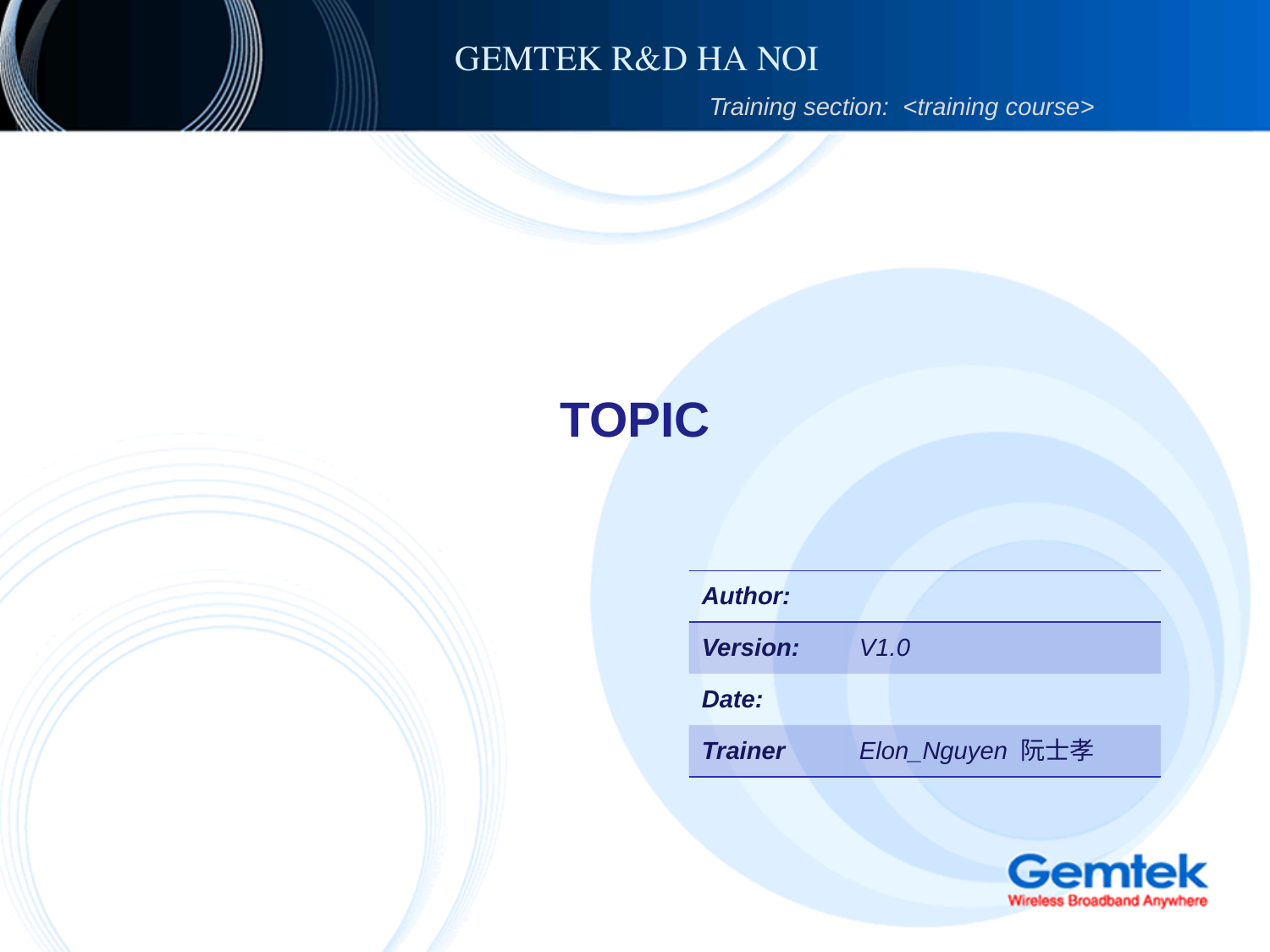

TOPIC
| Author: |  |
| --- | --- |
| Version: | V1.0 |
| Date: |  |
| Trainer | Elon\_Nguyen 阮士孝 |